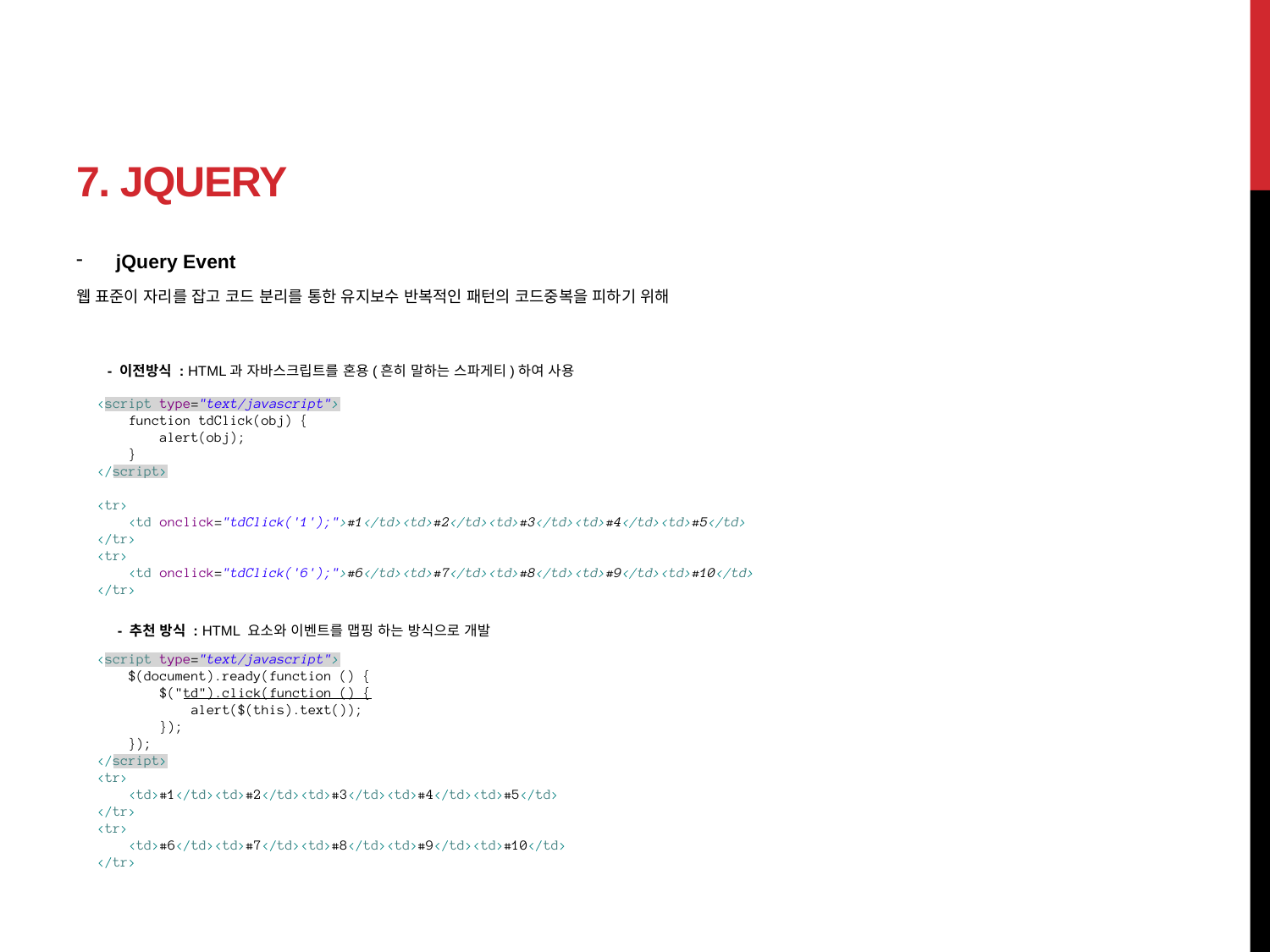

# 7. jquery
jQuery Event
웹 표준이 자리를 잡고 코드 분리를 통한 유지보수 반복적인 패턴의 코드중복을 피하기 위해

- 이전방식 : HTML과 자바스크립트를 혼용(흔히 말하는 스파게티)하여 사용
<script type="text/javascript">
    function tdClick(obj) {
        alert(obj);
    }
</script>

<tr>
    <td onclick="tdClick('1');">#1</td><td>#2</td><td>#3</td><td>#4</td><td>#5</td>
</tr>
<tr>
    <td onclick="tdClick('6');">#6</td><td>#7</td><td>#8</td><td>#9</td><td>#10</td>
</tr>
- 추천 방식 : HTML 요소와 이벤트를 맵핑 하는 방식으로 개발
<script type="text/javascript">
    $(document).ready(function () {
        $("td").click(function () {
            alert($(this).text());
        });
    });
</script>
<tr>
    <td>#1</td><td>#2</td><td>#3</td><td>#4</td><td>#5</td>
</tr>
<tr>
    <td>#6</td><td>#7</td><td>#8</td><td>#9</td><td>#10</td>
</tr>